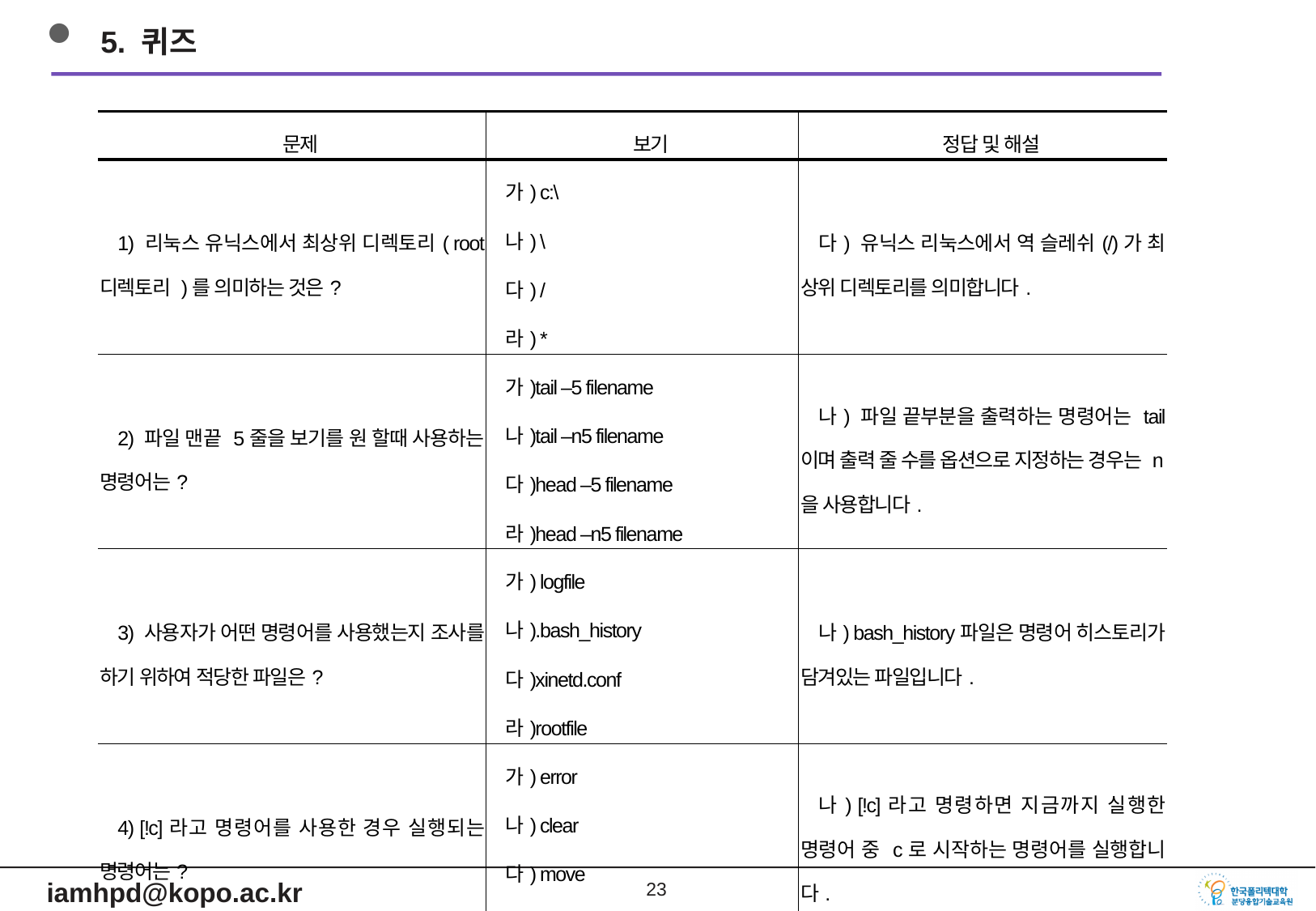

5. 퀴즈
| 문제 | 보기 | 정답 및 해설 |
| --- | --- | --- |
| 1) 리눅스 유닉스에서 최상위 디렉토리( root 디렉토리 )를 의미하는 것은? | 가) c:\ 나) \ 다) / 라) \* | 다) 유닉스 리눅스에서 역 슬레쉬(/)가 최 상위 디렉토리를 의미합니다. |
| 2) 파일 맨끝 5줄을 보기를 원 할때 사용하는 명령어는? | 가)tail –5 filename 나)tail –n5 filename 다)head –5 filename 라)head –n5 filename | 나) 파일 끝부분을 출력하는 명령어는 tail 이며 출력 줄 수를 옵션으로 지정하는 경우는 n을 사용합니다. |
| 3) 사용자가 어떤 명령어를 사용했는지 조사를 하기 위하여 적당한 파일은? | 가) logfile 나).bash\_history 다)xinetd.conf 라)rootfile | 나) bash\_history파일은 명령어 히스토리가 담겨있는 파일입니다. |
| 4) [!c]라고 명령어를 사용한 경우 실행되는 명령어는? | 가) error 나) clear 다) move 라) mkdir | 나) [!c]라고 명령하면 지금까지 실행한 명령어 중 c로 시작하는 명령어를 실행합니다. |
23